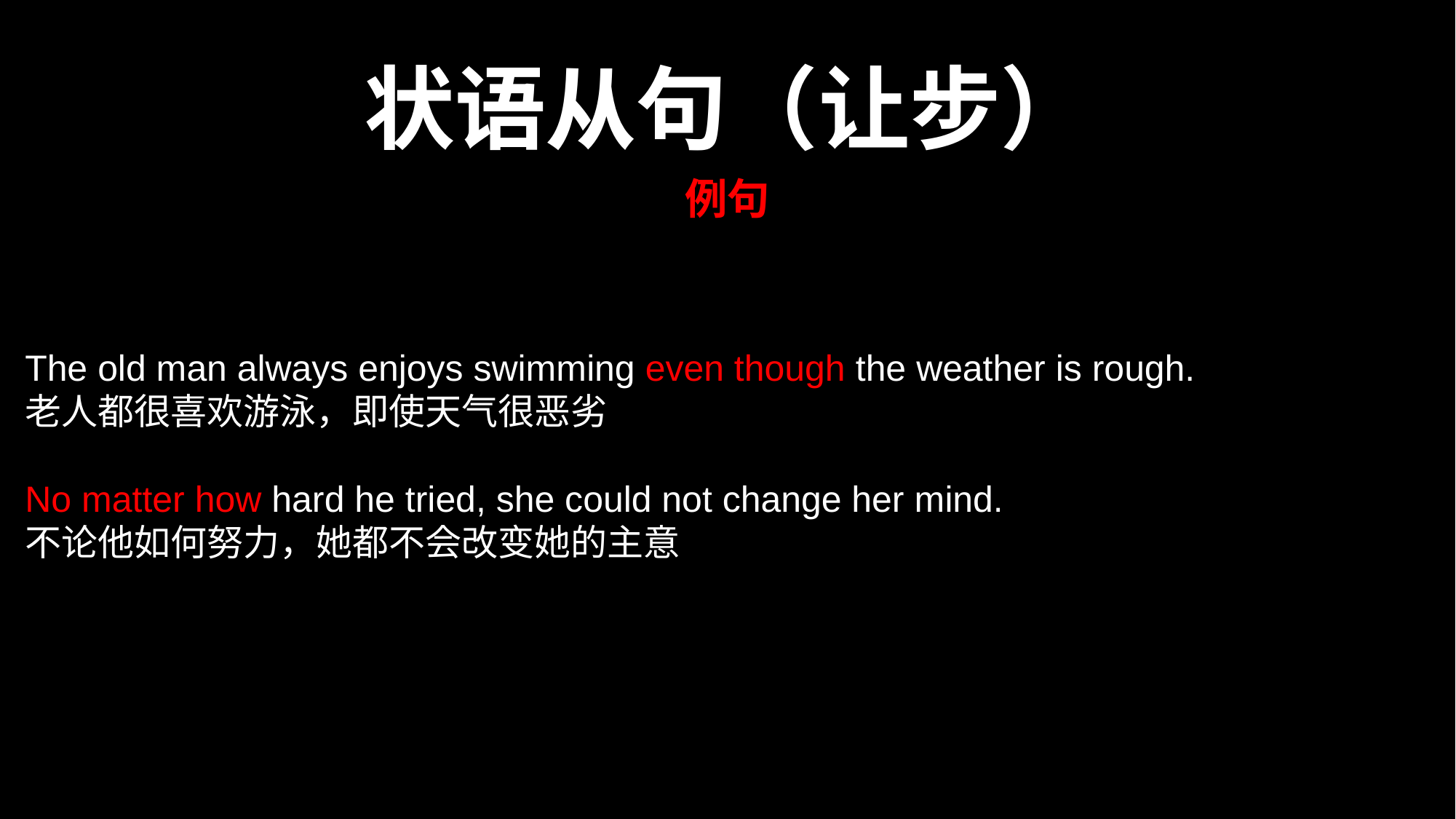

状语从句（让步）
例句
The old man always enjoys swimming even though the weather is rough.
老人都很喜欢游泳，即使天气很恶劣

No matter how hard he tried, she could not change her mind.
不论他如何努力，她都不会改变她的主意